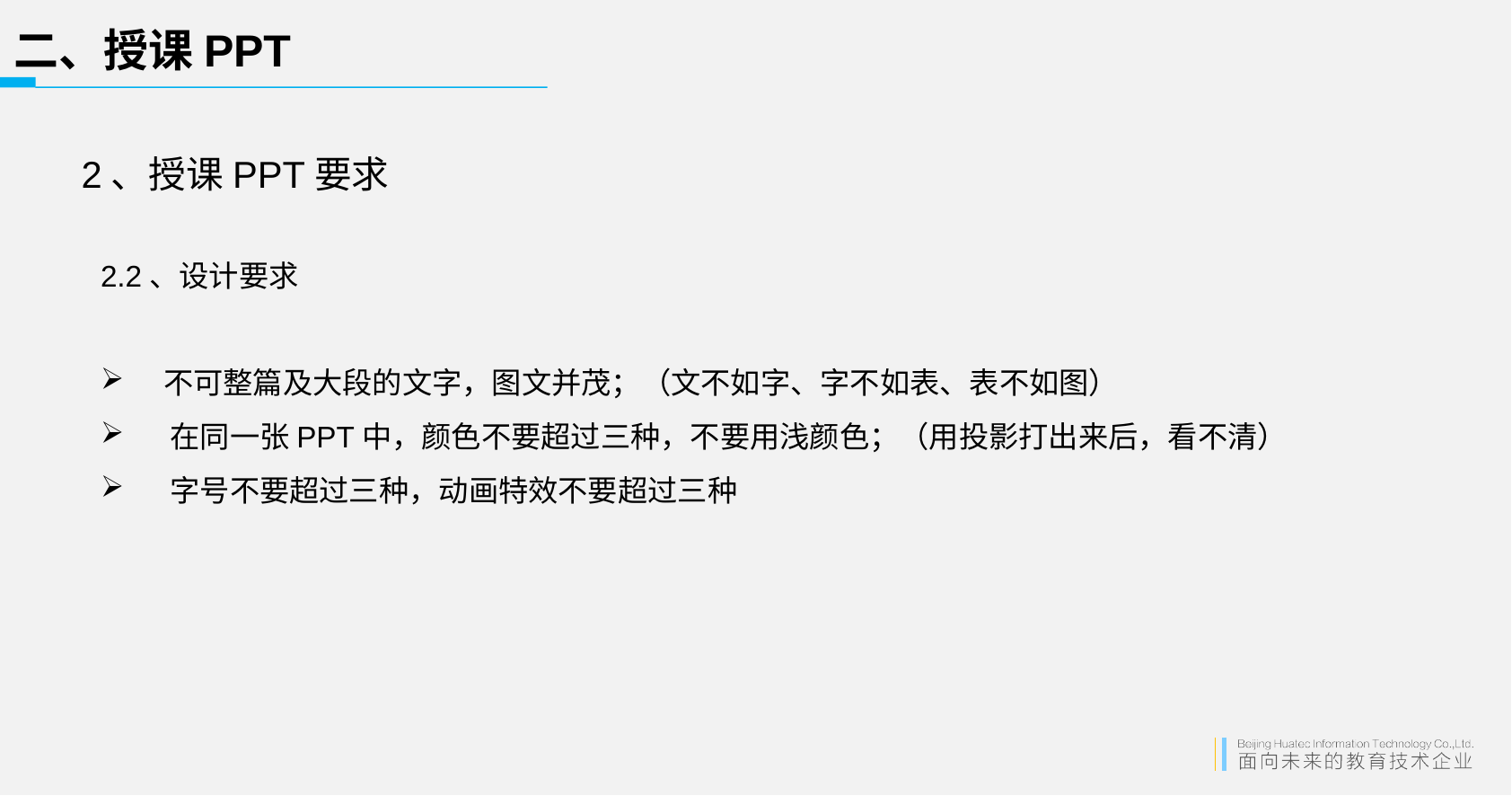

# 二、授课PPT

 2、授课PPT要求

2.2、设计要求

  不可整篇及大段的文字，图文并茂；（文不如字、字不如表、表不如图）
   在同一张PPT中，颜色不要超过三种，不要用浅颜色；（用投影打出来后，看不清）
   字号不要超过三种，动画特效不要超过三种